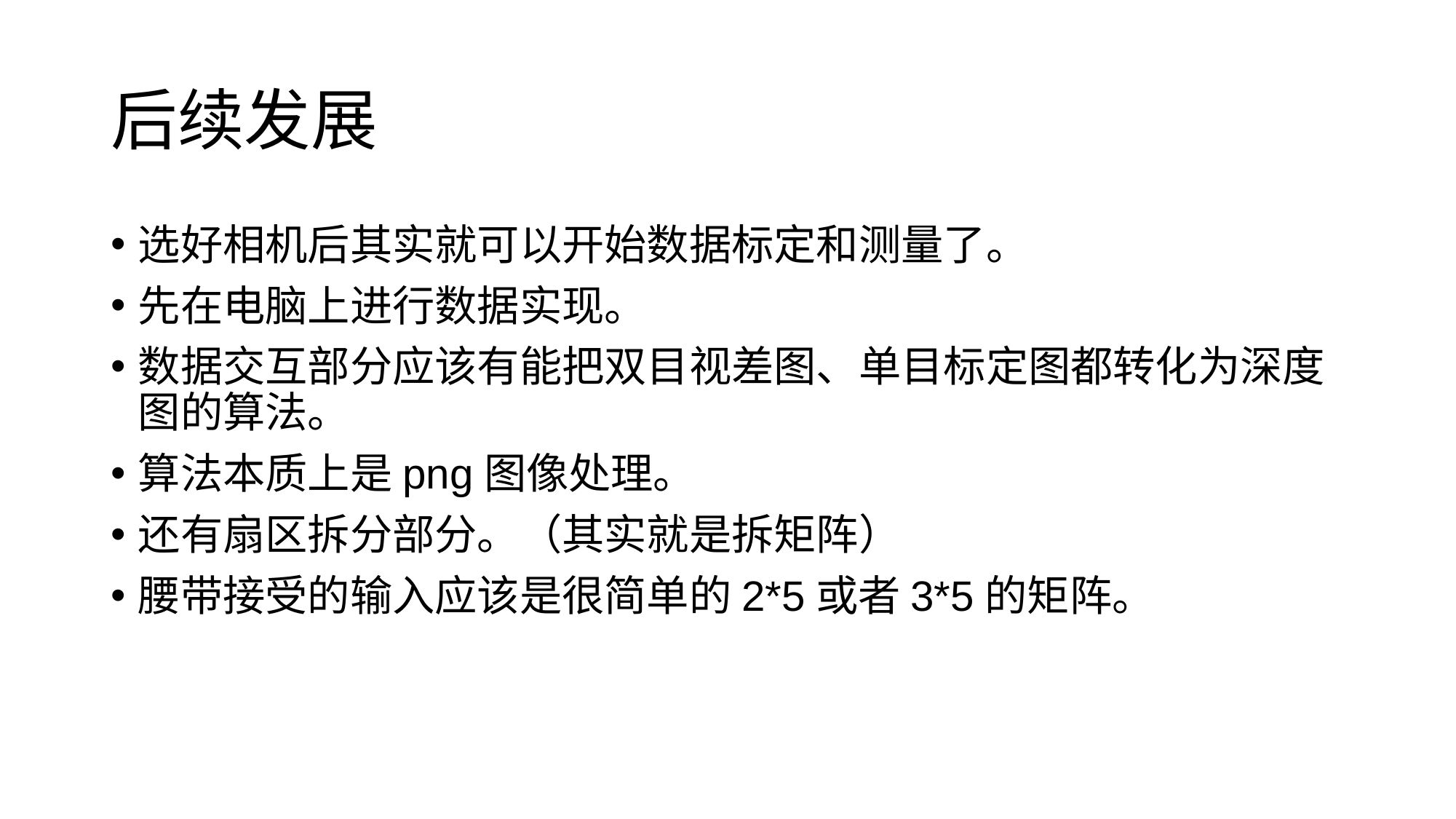

# 后续发展
选好相机后其实就可以开始数据标定和测量了。
先在电脑上进行数据实现。
数据交互部分应该有能把双目视差图、单目标定图都转化为深度图的算法。
算法本质上是png图像处理。
还有扇区拆分部分。（其实就是拆矩阵）
腰带接受的输入应该是很简单的2*5或者3*5的矩阵。